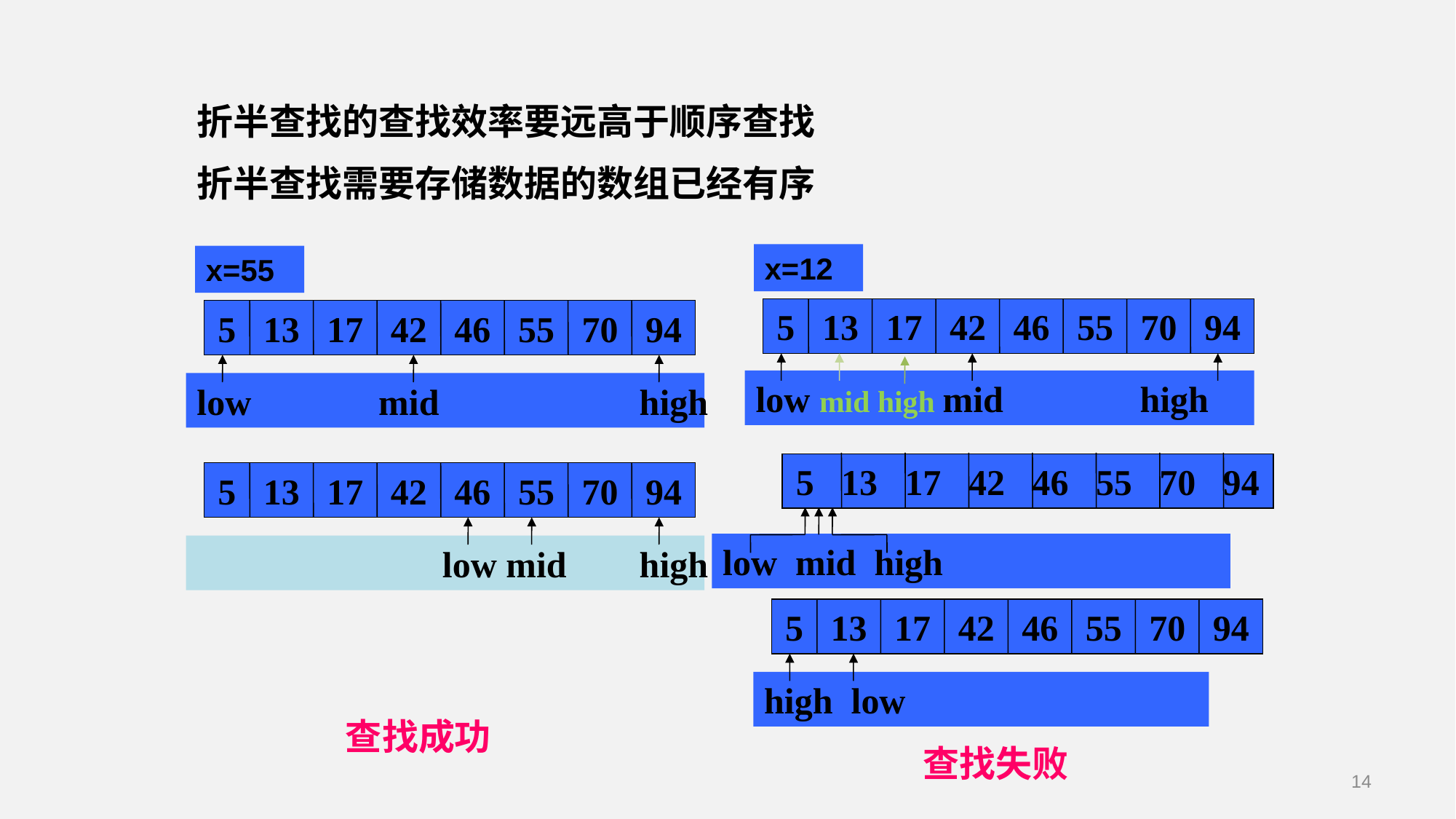

折半查找的查找效率要远高于顺序查找
折半查找需要存储数据的数组已经有序
x=12
5   13   17   42   46   55   70   94

low mid high mid               high
x=55
5   13   17   42   46   55   70   94

low              mid                      high

5   13   17   42   46   55   70   94

low  mid  high

5   13   17   42   46   55   70   94

		   low mid        high
5   13   17   42   46   55   70   94

high  low
查找成功
查找失败
14